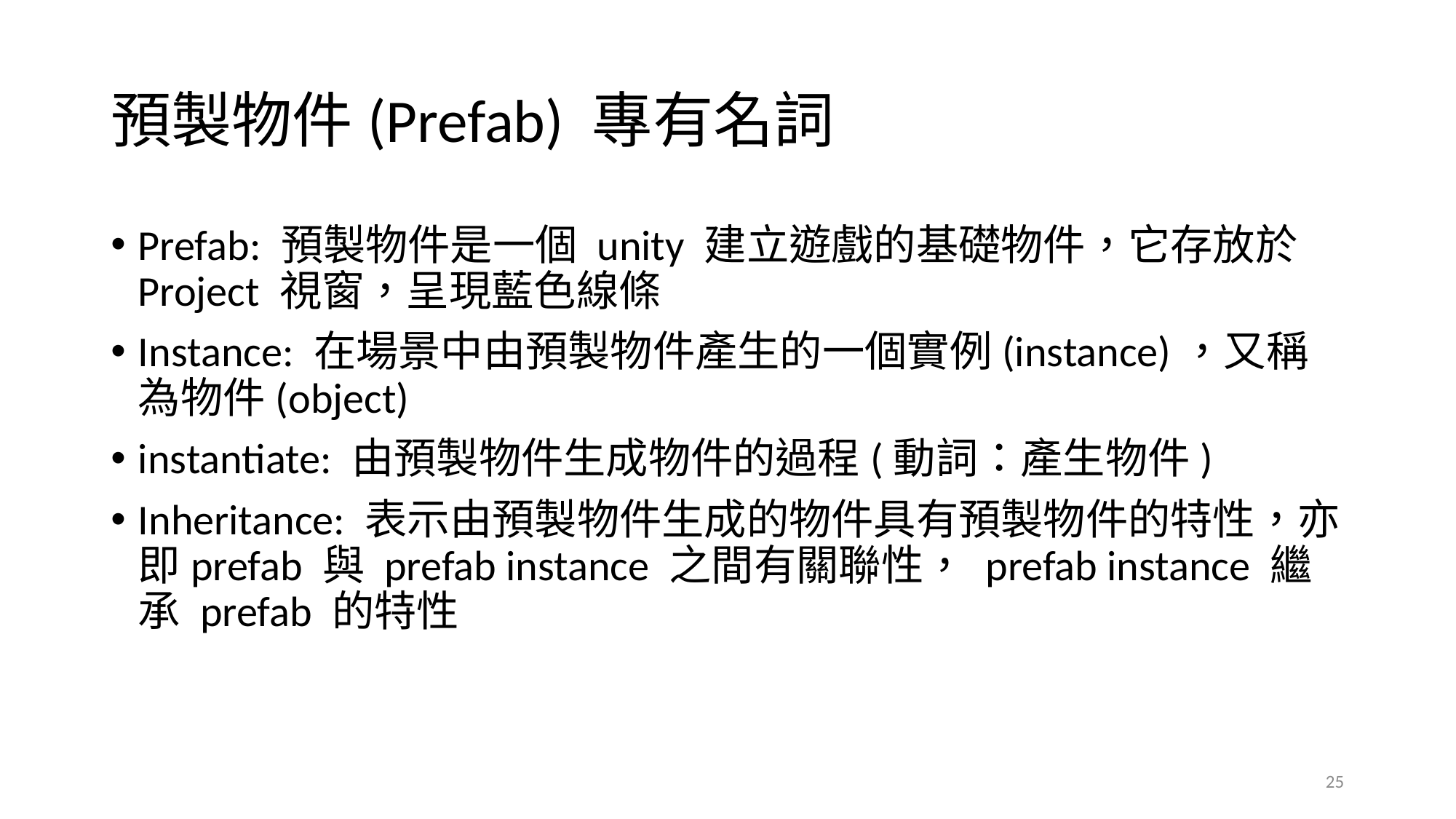

# 預製物件(Prefab) 專有名詞
Prefab: 預製物件是一個 unity 建立遊戲的基礎物件，它存放於Project 視窗，呈現藍色線條
Instance: 在場景中由預製物件產生的一個實例(instance)，又稱為物件(object)
instantiate: 由預製物件生成物件的過程(動詞：產生物件)
Inheritance: 表示由預製物件生成的物件具有預製物件的特性，亦即prefab 與 prefab instance 之間有關聯性， prefab instance 繼承 prefab 的特性
25